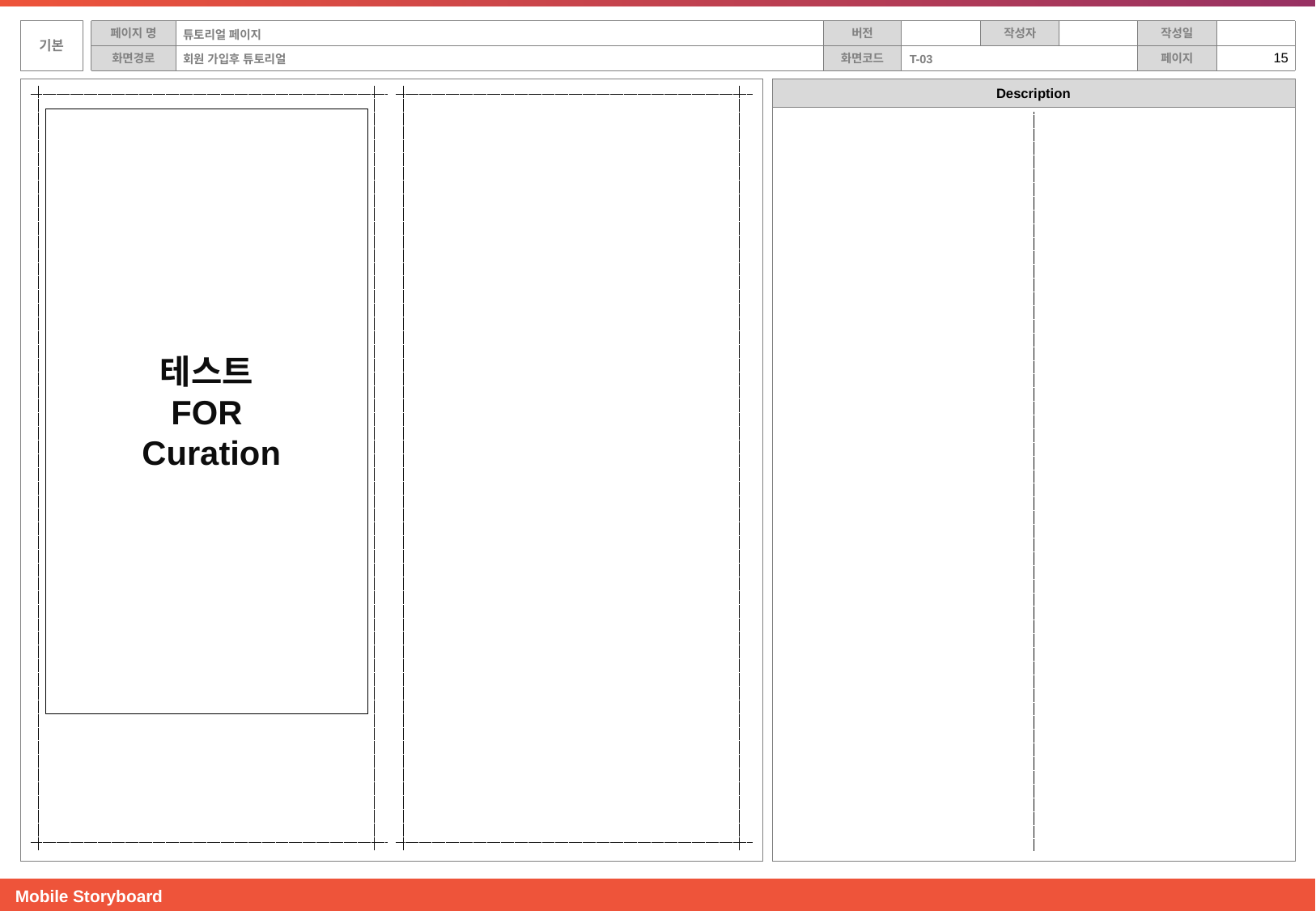

튜토리얼 페이지
회원 가입후 튜토리얼
T-03

테스트
FOR
Curation